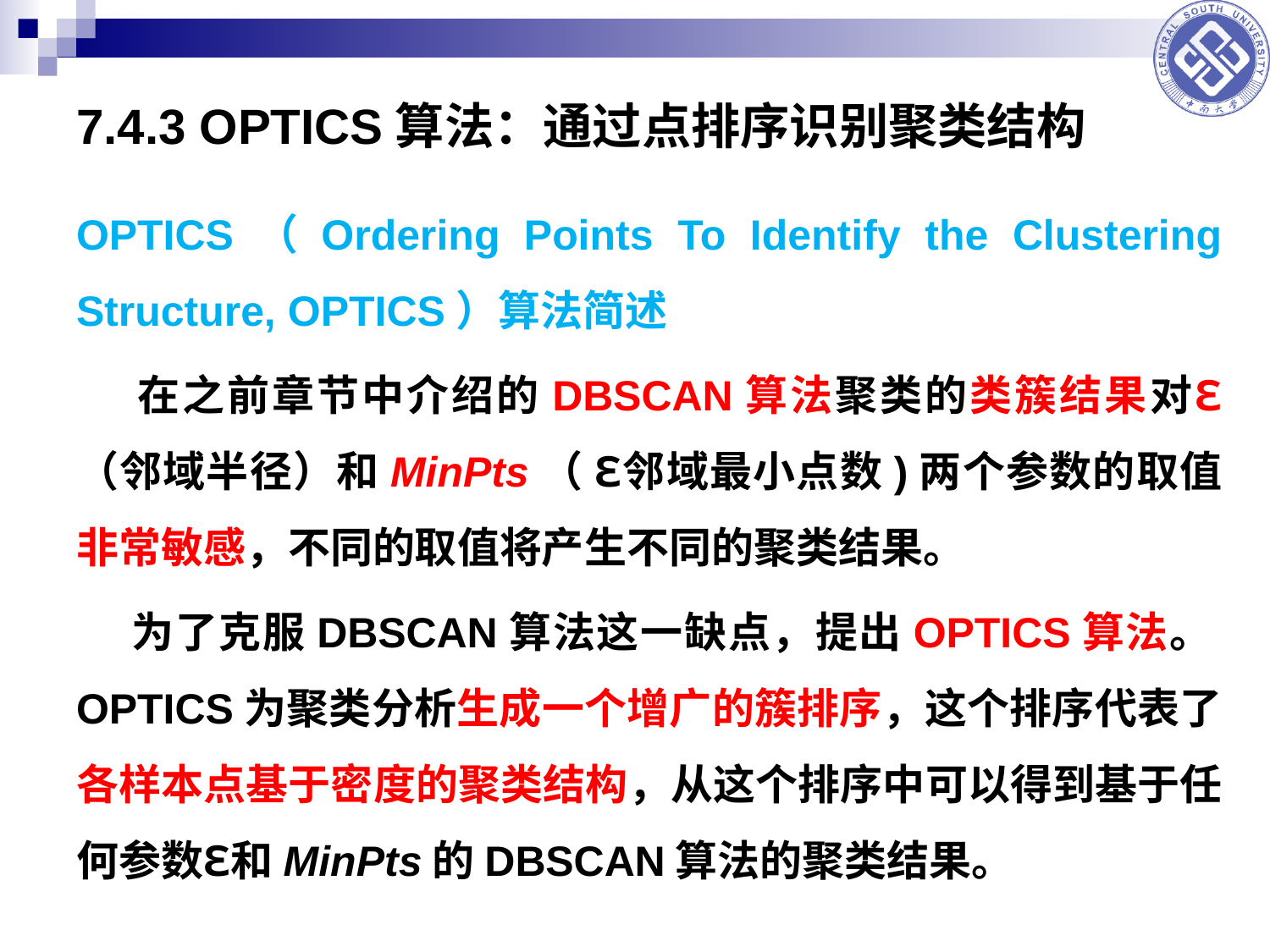

# 7.4.3 OPTICS算法：通过点排序识别聚类结构
OPTICS（Ordering Points To Identify the Clustering Structure, OPTICS）算法简述
    在之前章节中介绍的DBSCAN算法聚类的类簇结果对ℇ （邻域半径）和MinPts（ ℇ邻域最小点数)两个参数的取值非常敏感，不同的取值将产生不同的聚类结果。
    为了克服DBSCAN算法这一缺点，提出OPTICS算法。OPTICS为聚类分析生成一个增广的簇排序，这个排序代表了各样本点基于密度的聚类结构，从这个排序中可以得到基于任何参数ℇ和MinPts的DBSCAN算法的聚类结果。